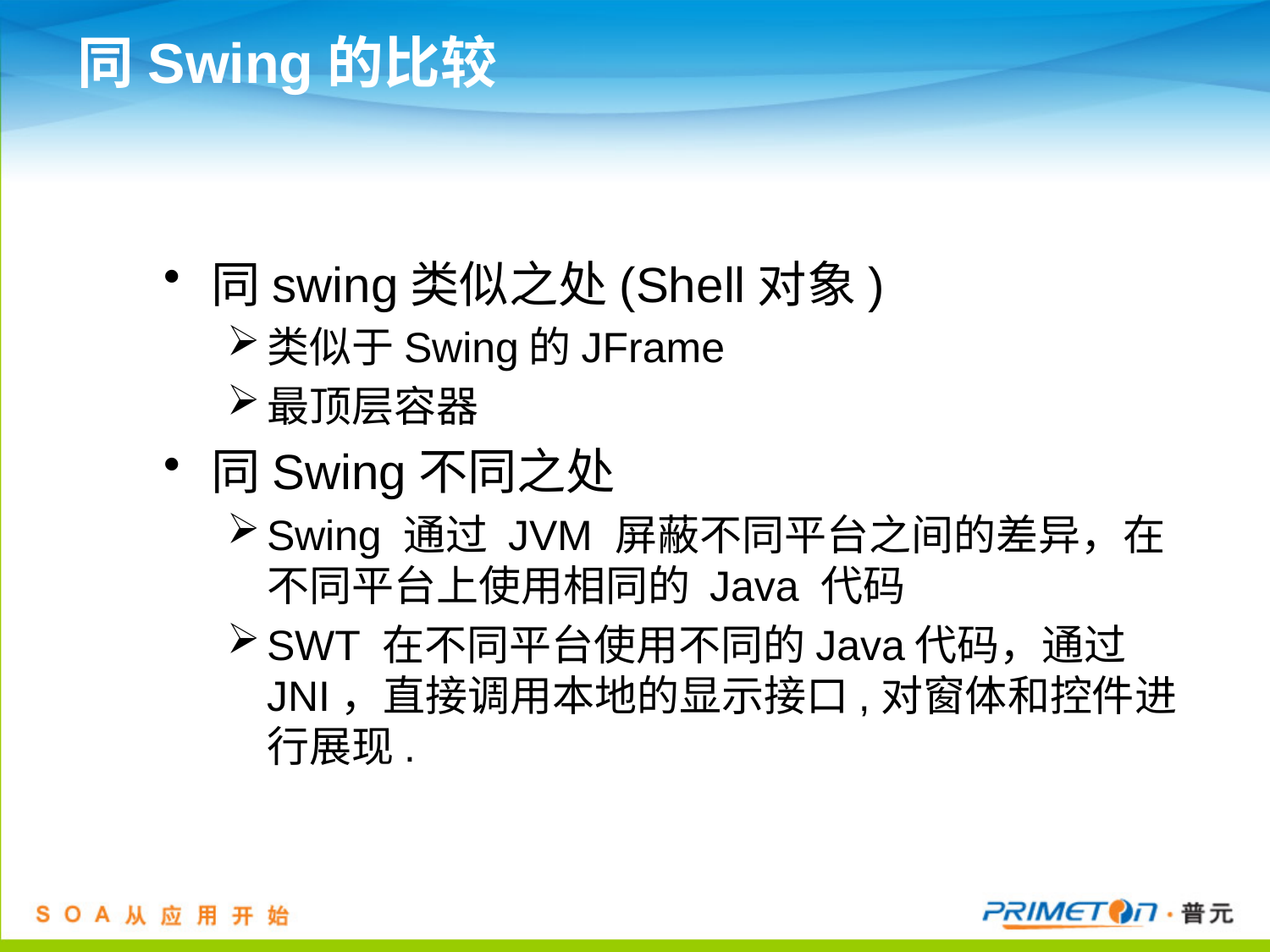

# 同Swing的比较
同swing类似之处(Shell对象)
类似于Swing的JFrame
最顶层容器
同Swing不同之处
Swing 通过 JVM 屏蔽不同平台之间的差异，在不同平台上使用相同的 Java 代码
SWT 在不同平台使用不同的Java代码，通过JNI，直接调用本地的显示接口,对窗体和控件进行展现.